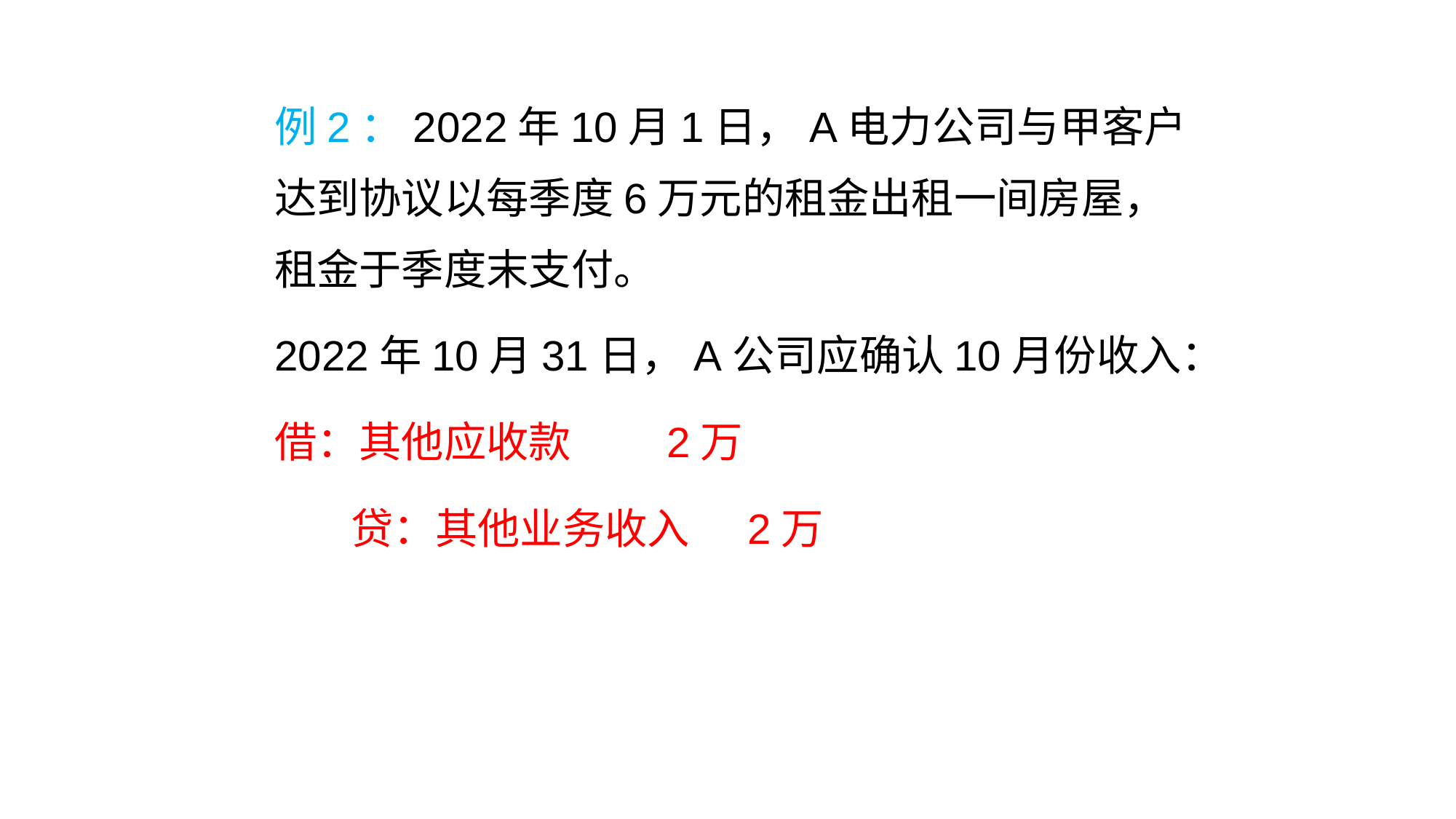

例2：2022年10月1日，A电力公司与甲客户达到协议以每季度6万元的租金出租一间房屋，租金于季度末支付。
2022年10月31日，A公司应确认10月份收入：
借：其他应收款         2万
       贷：其他业务收入     2万